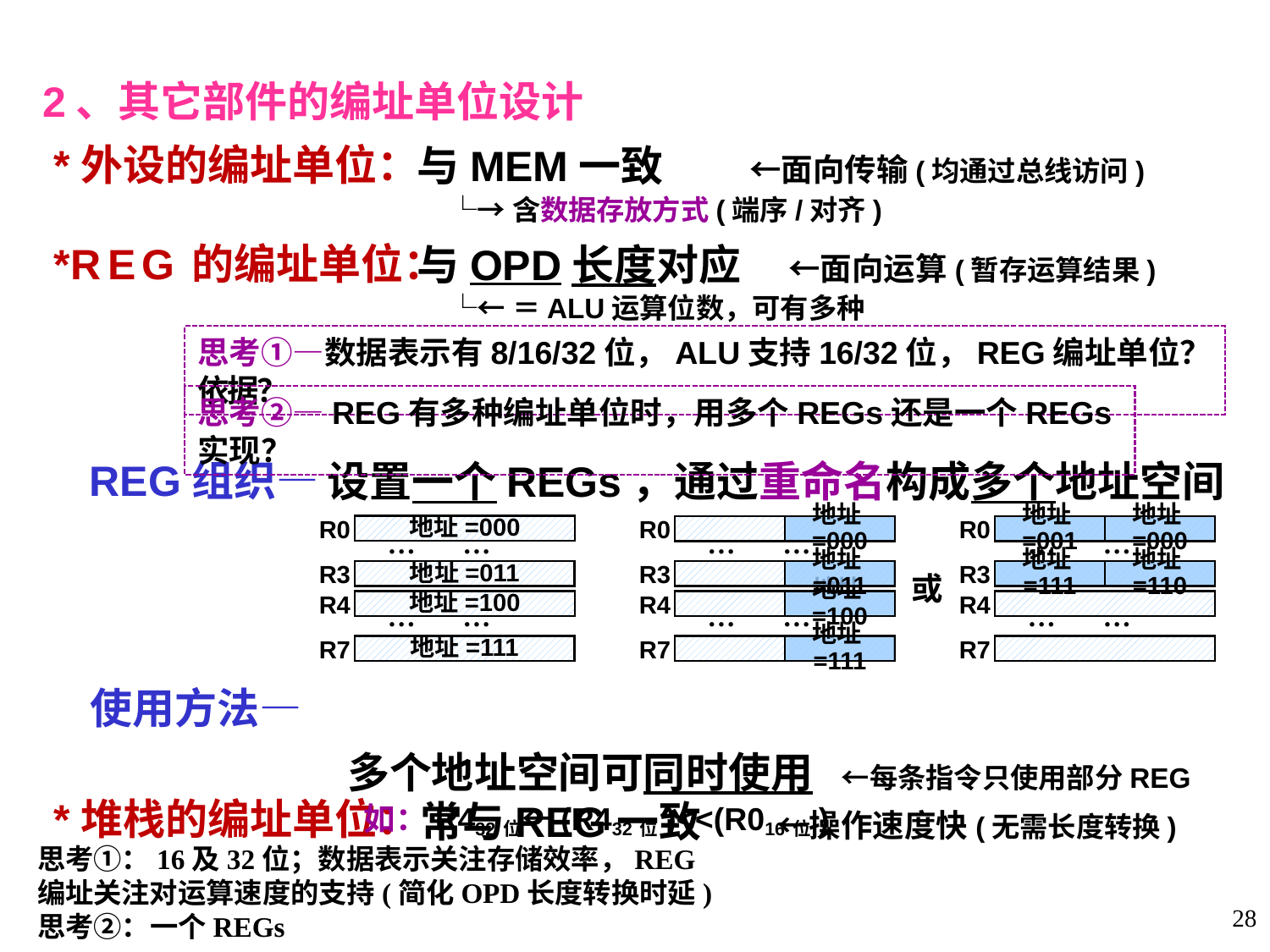

2、其它部件的编址单位设计
 *外设的编址单位：

 *REG的编址单位：

    REG组织—

    使用方法—

 *堆栈的编址单位：
与MEM一致         ←面向传输(均通过总线访问)
     └→含数据存放方式(端序/对齐)
与OPD长度对应     ←面向运算(暂存运算结果)
     └←＝ALU运算位数，可有多种
思考①—数据表示有8/16/32位，ALU支持16/32位，REG编址单位？依据？
思考②—REG有多种编址单位时，用多个REGs还是一个REGs实现？
设置一个REGs，通过重命名构成多个地址空间

 多个地址空间可同时使用    ←每条指令只使用部分REG
    如：R432位←(R432位)<<(R016位)
地址=000
R0
…      …
R3
地址=011
R4
地址=100
…      …
R7
地址=111

地址=000
R0
…      …
地址=011
R3

地址=100
R4

…      …
地址=111
R7

地址=001

地址=000
R0
…      …
地址=111
地址=110
R3

R4

…      …
R7

或
常与REG一致        ←操作速度快(无需长度转换)
思考①：16及32位；数据表示关注存储效率，REG编址关注对运算速度的支持(简化OPD长度转换时延)
思考②：一个REGs
.
28